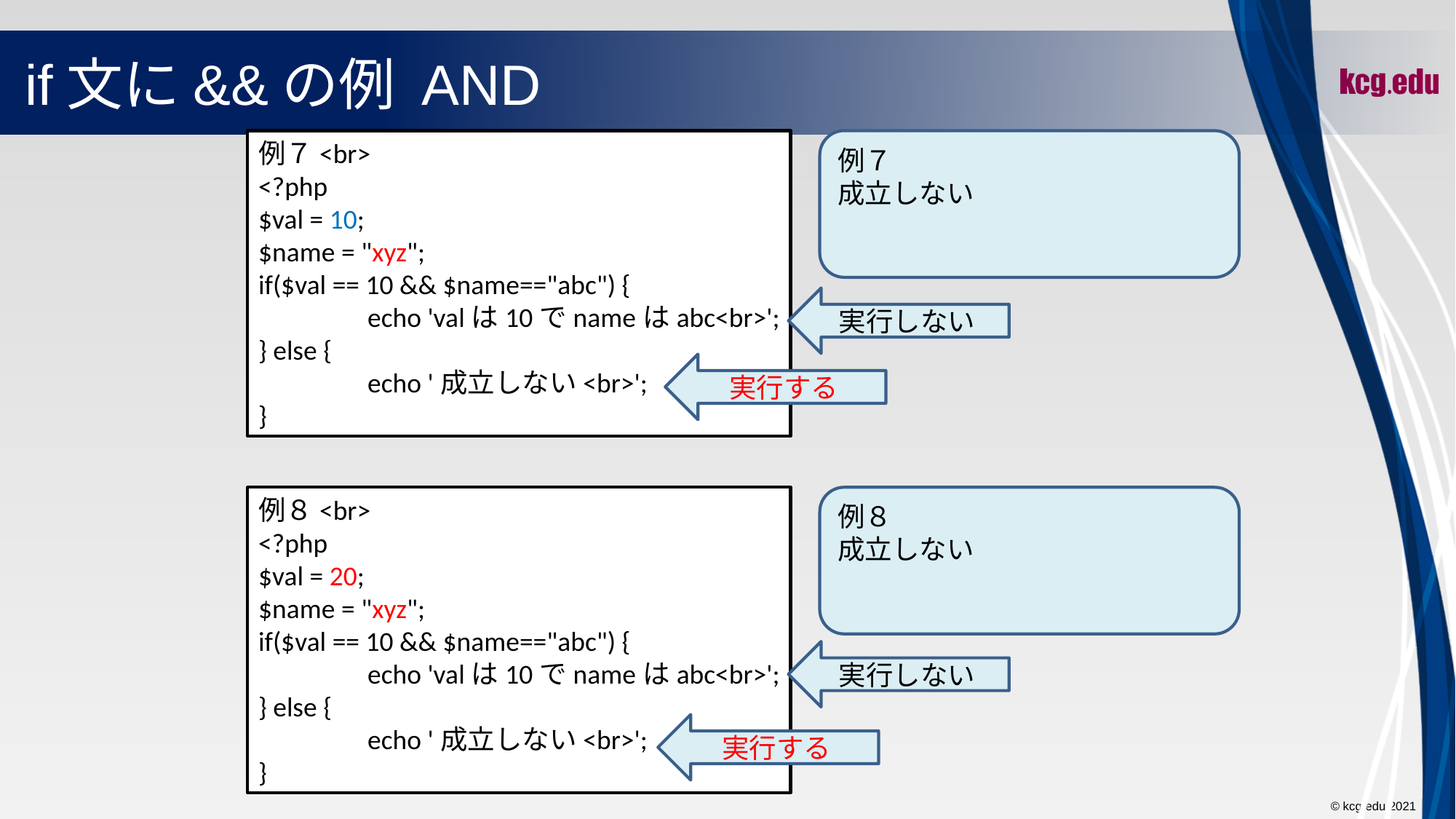

# if文に&&の例 AND
例７<br>
<?php
$val = 10;
$name = "xyz";
if($val == 10 && $name=="abc") {
	echo 'valは10でnameはabc<br>';
} else {
	echo '成立しない<br>';
}
例７
成立しない
実行しない
実行する
例８<br>
<?php
$val = 20;
$name = "xyz";
if($val == 10 && $name=="abc") {
	echo 'valは10でnameはabc<br>';
} else {
	echo '成立しない<br>';
}
例８
成立しない
実行しない
実行する